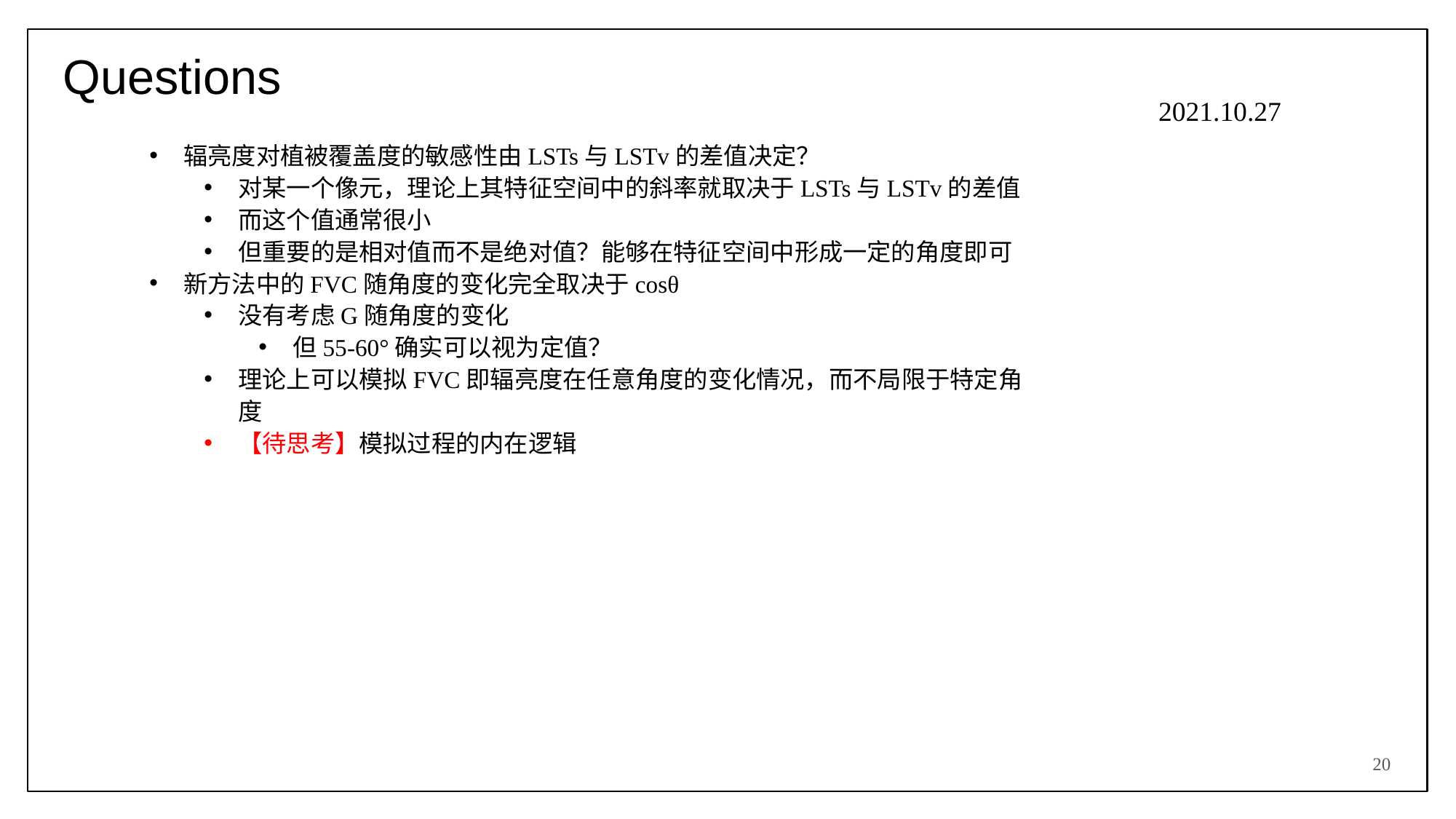

# Questions
2021.10.27
辐亮度对植被覆盖度的敏感性由LSTs与LSTv的差值决定？
对某一个像元，理论上其特征空间中的斜率就取决于LSTs与LSTv的差值
而这个值通常很小
但重要的是相对值而不是绝对值？能够在特征空间中形成一定的角度即可
新方法中的FVC随角度的变化完全取决于cosθ
没有考虑G随角度的变化
但55-60°确实可以视为定值？
理论上可以模拟FVC即辐亮度在任意角度的变化情况，而不局限于特定角度
【待思考】模拟过程的内在逻辑

20